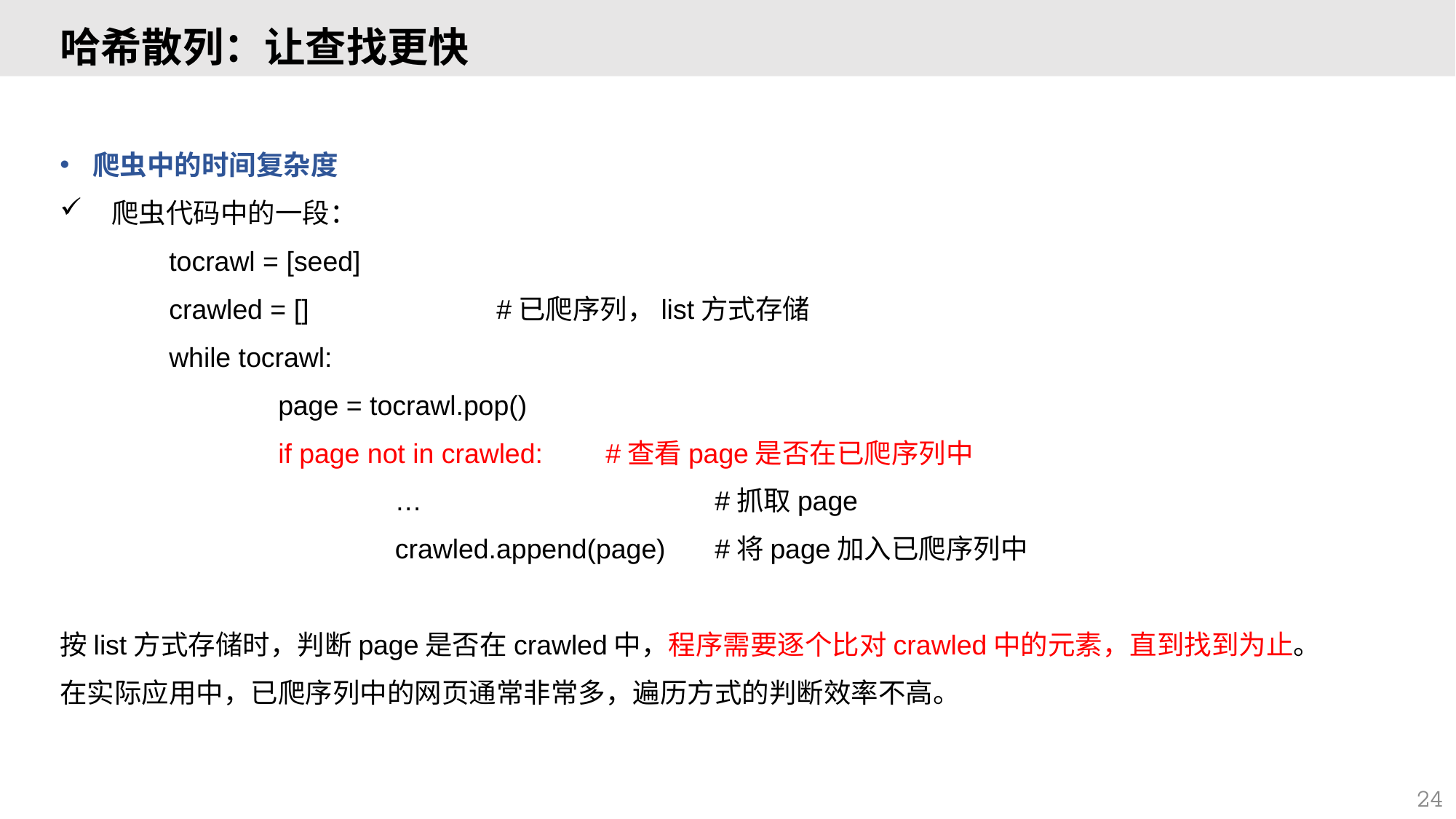

# 哈希散列：让查找更快

爬虫中的时间复杂度
  爬虫代码中的一段：
	tocrawl = [seed]
	crawled = []		#已爬序列，list方式存储
	while tocrawl:
		page = tocrawl.pop()
		if page not in crawled:	#查看page是否在已爬序列中
			 …			#抓取page
			 crawled.append(page)	#将page加入已爬序列中

按list方式存储时，判断page是否在crawled中，程序需要逐个比对crawled中的元素，直到找到为止。
在实际应用中，已爬序列中的网页通常非常多，遍历方式的判断效率不高。
24